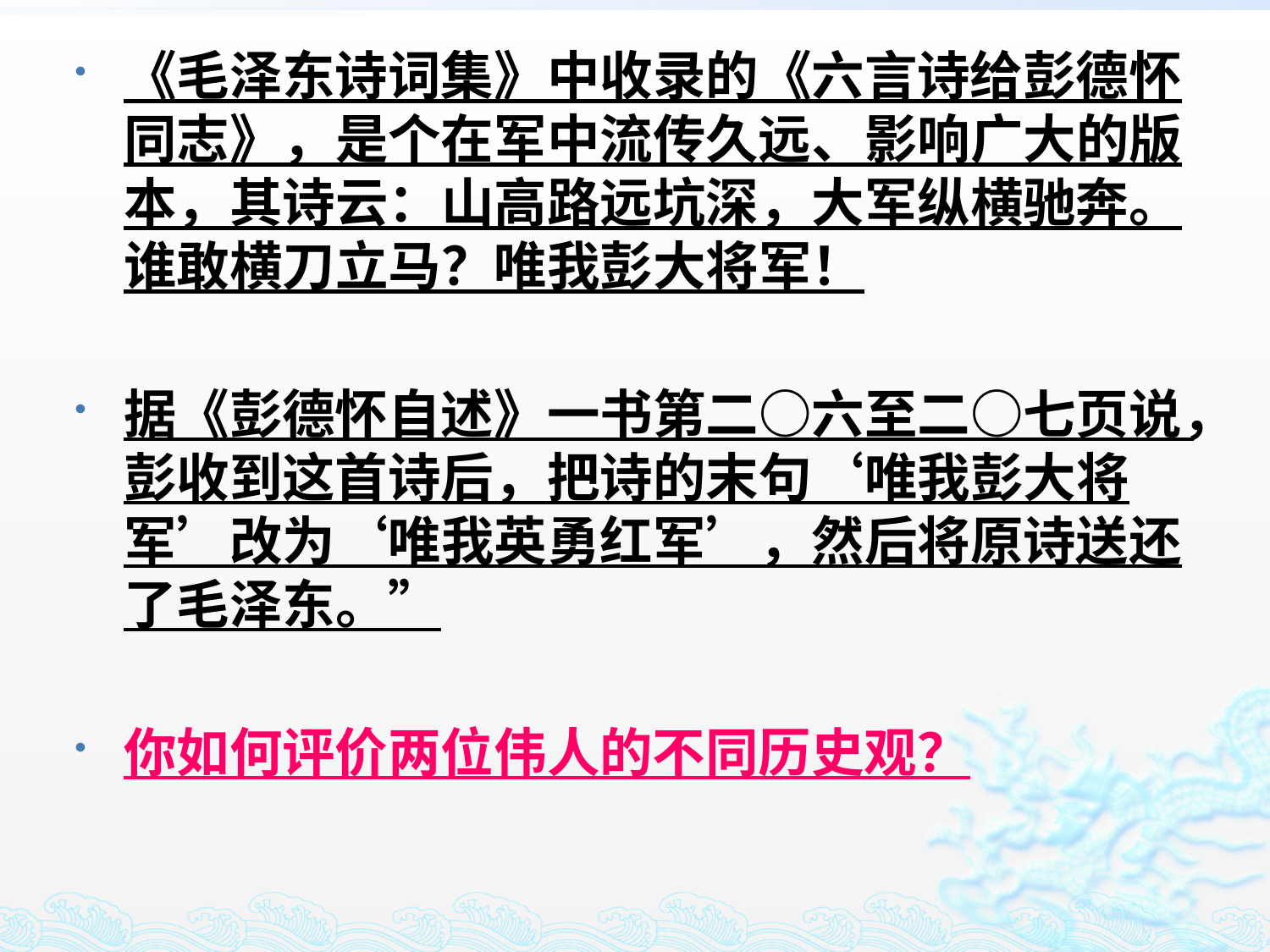

《毛泽东诗词集》中收录的《六言诗给彭德怀同志》，是个在军中流传久远、影响广大的版本，其诗云：山高路远坑深，大军纵横驰奔。谁敢横刀立马？唯我彭大将军！

据《彭德怀自述》一书第二○六至二○七页说，彭收到这首诗后，把诗的末句‘唯我彭大将军’改为‘唯我英勇红军’，然后将原诗送还了毛泽东。”

你如何评价两位伟人的不同历史观？